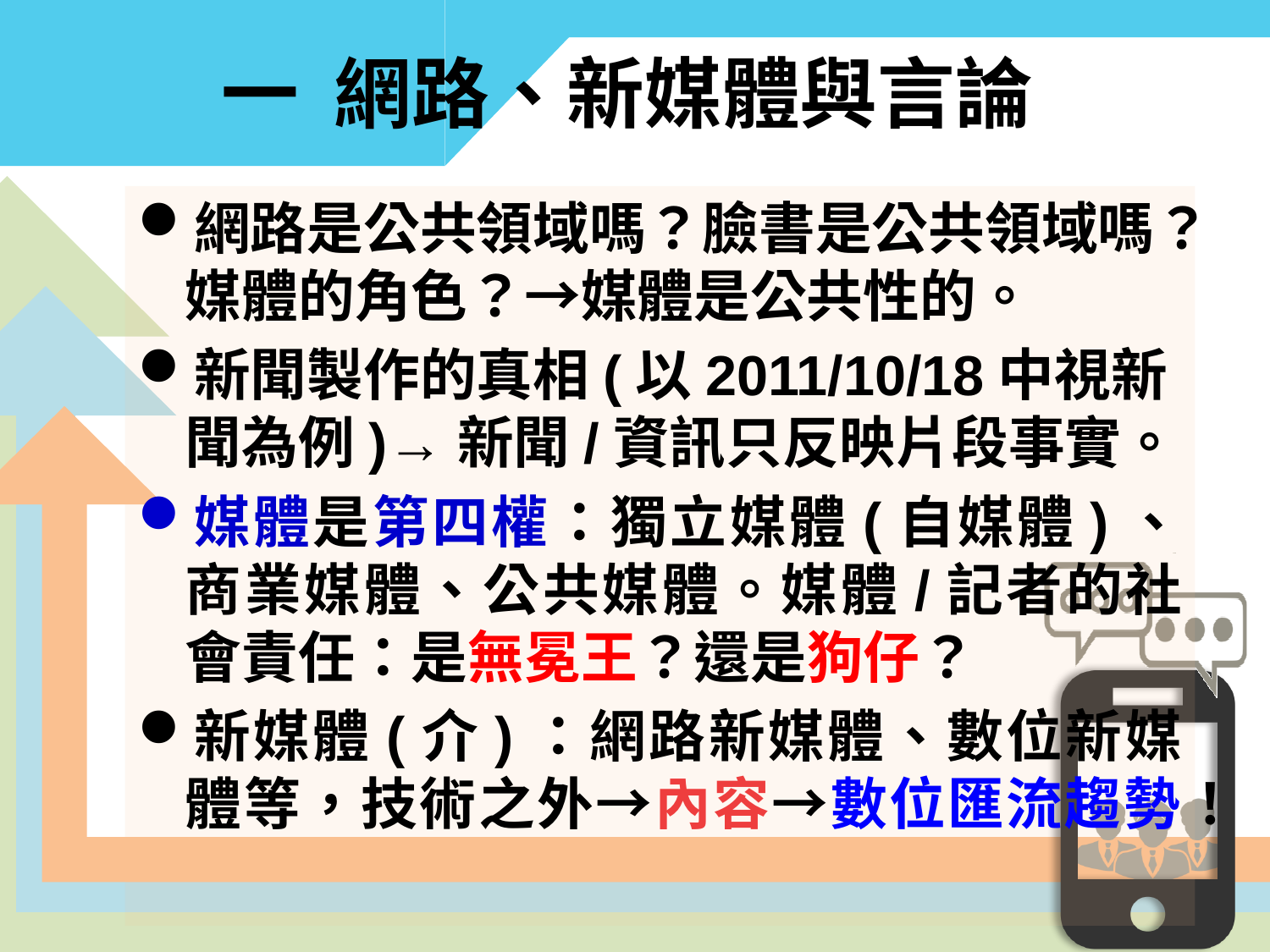

# 一  網路、新媒體與言論
網路是公共領域嗎？臉書是公共領域嗎？媒體的角色？→媒體是公共性的。
新聞製作的真相(以2011/10/18中視新聞為例)→新聞/資訊只反映片段事實。
媒體是第四權：獨立媒體(自媒體)、商業媒體、公共媒體。媒體/記者的社會責任：是無冕王？還是狗仔？
新媒體(介)：網路新媒體、數位新媒體等，技術之外→內容→數位匯流趨勢！